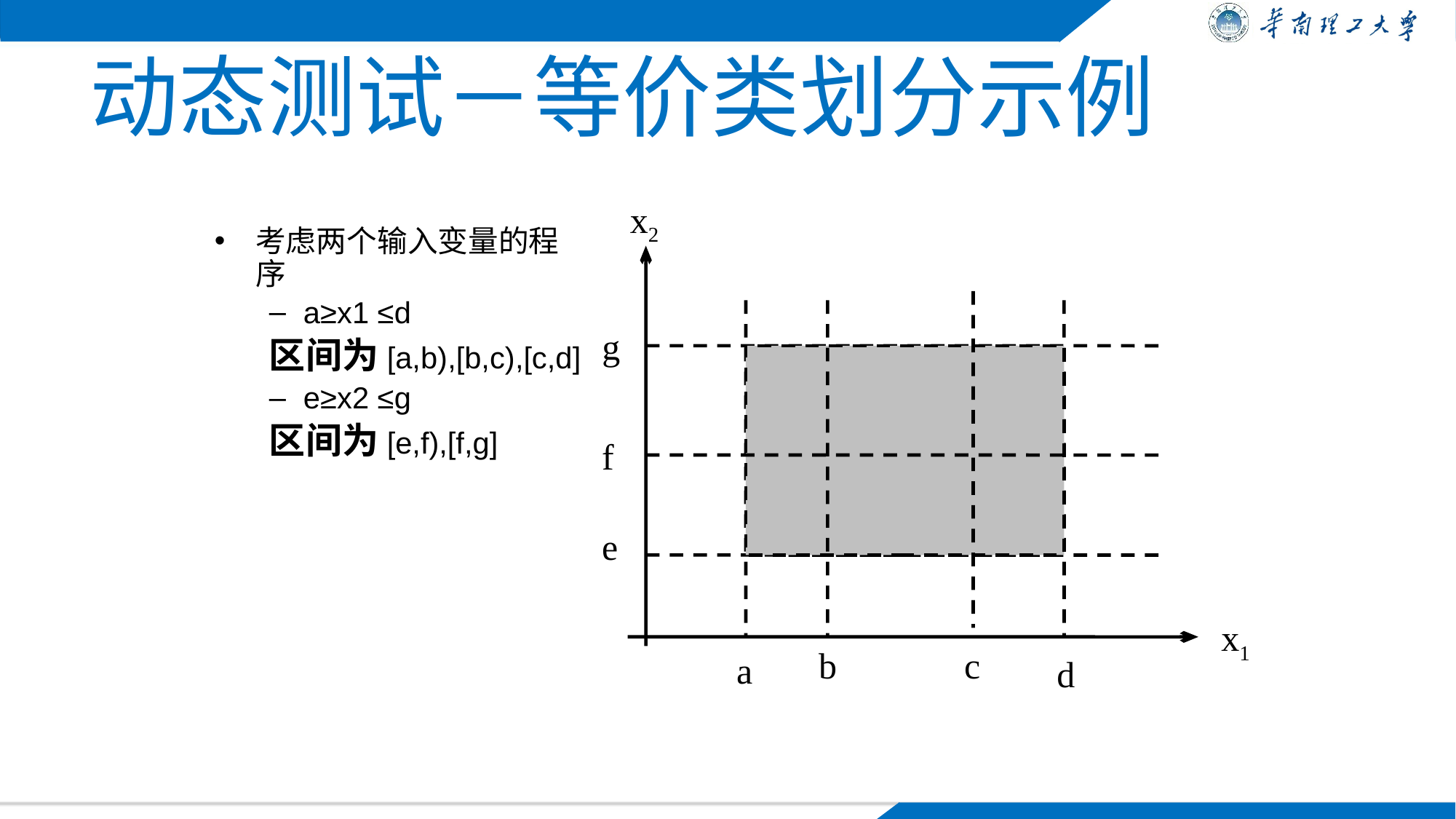

# 动态测试－等价类划分示例
x2
考虑两个输入变量的程序
a≥x1 ≤d
区间为[a,b),[b,c),[c,d]
e≥x2 ≤g
区间为[e,f),[f,g]

g

f

e

x1

b
c
a
d
26